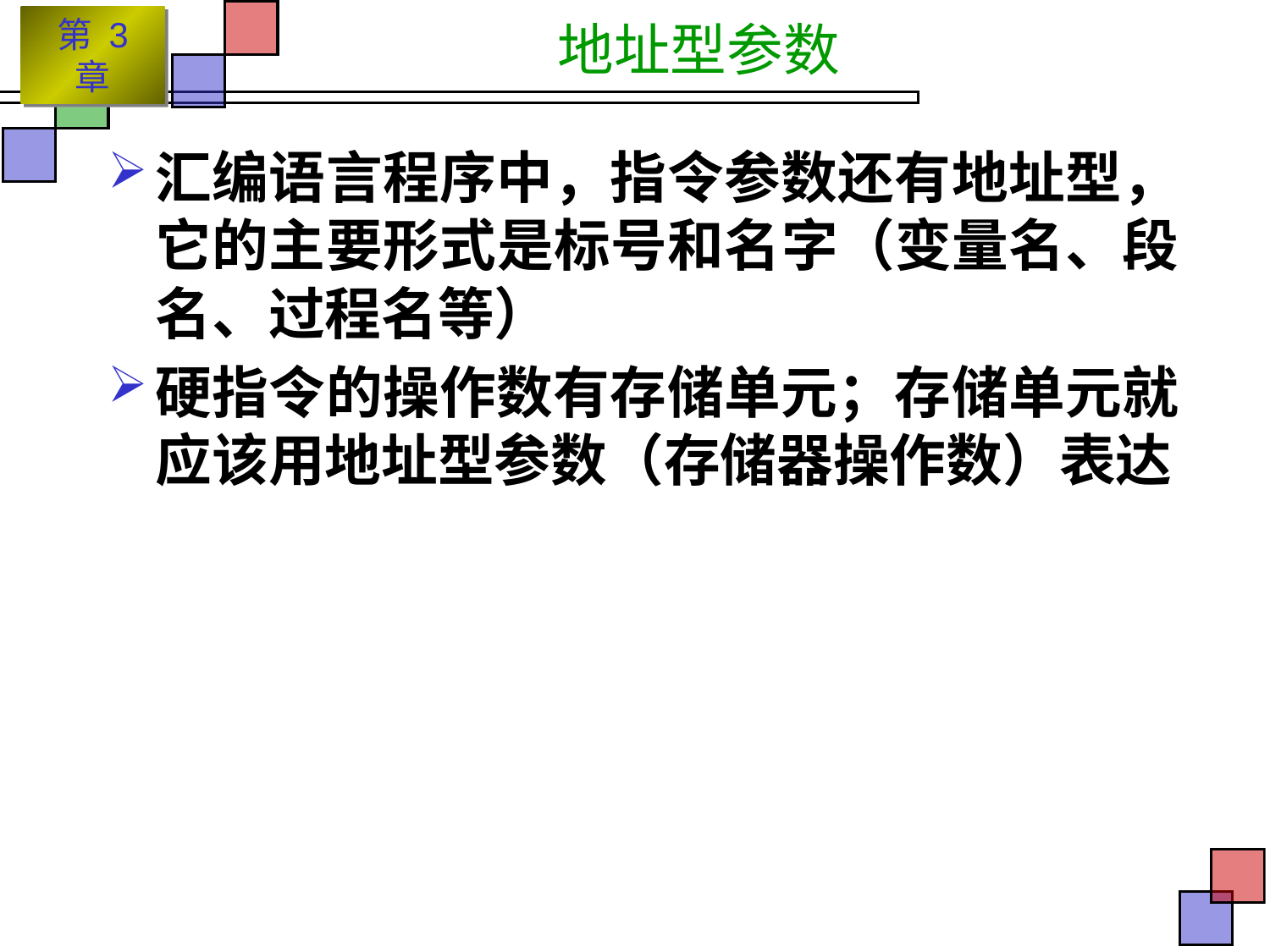

# 地址型参数
汇编语言程序中，指令参数还有地址型，它的主要形式是标号和名字（变量名、段名、过程名等）
硬指令的操作数有存储单元；存储单元就应该用地址型参数（存储器操作数）表达